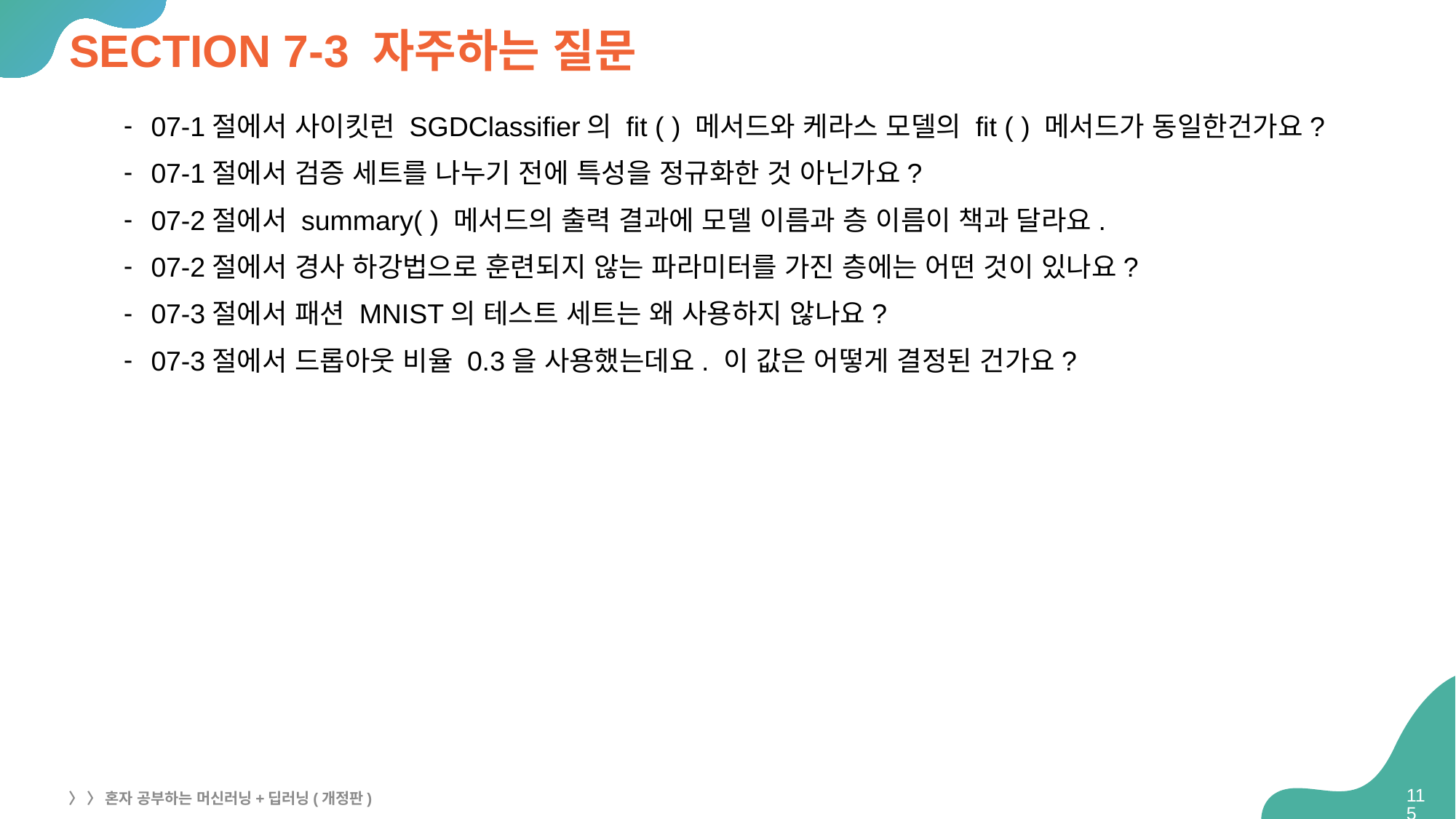

# SECTION 7-3 자주하는 질문
07-1절에서 사이킷런 SGDClassifier의 fit ( ) 메서드와 케라스 모델의 fit ( ) 메서드가 동일한건가요?
07-1절에서 검증 세트를 나누기 전에 특성을 정규화한 것 아닌가요?
07-2절에서 summary( ) 메서드의 출력 결과에 모델 이름과 층 이름이 책과 달라요.
07-2절에서 경사 하강법으로 훈련되지 않는 파라미터를 가진 층에는 어떤 것이 있나요?
07-3절에서 패션 MNIST의 테스트 세트는 왜 사용하지 않나요?
07-3절에서 드롭아웃 비율 0.3을 사용했는데요. 이 값은 어떻게 결정된 건가요?
115
〉 〉 혼자 공부하는 머신러닝+딥러닝(개정판)